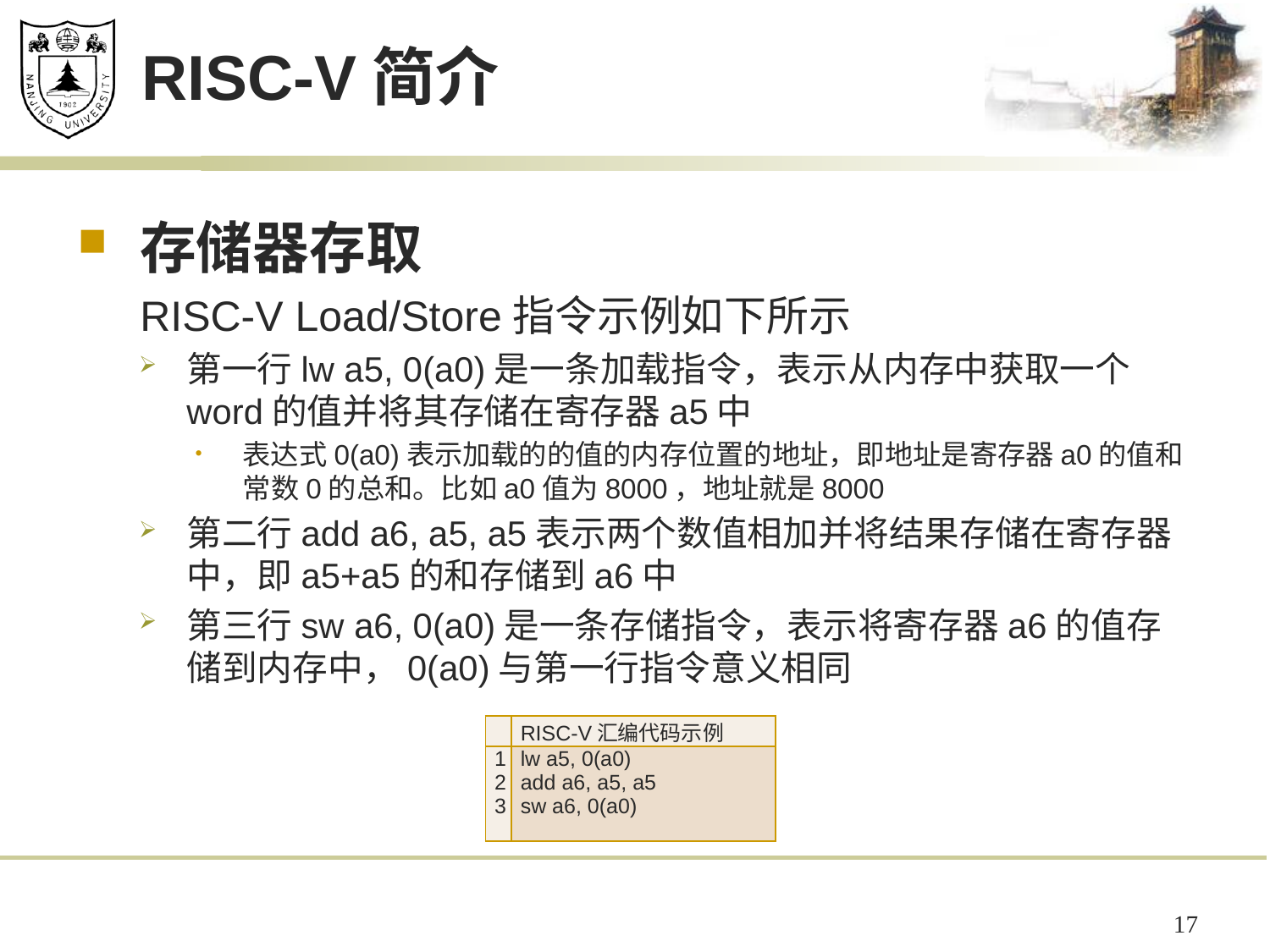

# RISC-V简介
存储器存取
       RISC-V Load/Store指令示例如下所示
第一行lw a5, 0(a0)是一条加载指令，表示从内存中获取一个word的值并将其存储在寄存器a5中
表达式0(a0)表示加载的的值的内存位置的地址，即地址是寄存器a0的值和常数0的总和。比如a0值为8000，地址就是8000
第二行add a6, a5, a5表示两个数值相加并将结果存储在寄存器中，即a5+a5的和存储到a6中
第三行sw a6, 0(a0)是一条存储指令，表示将寄存器a6的值存储到内存中，0(a0)与第一行指令意义相同

|  | RISC-V汇编代码示例 |
| --- | --- |
| 1 2 3 | lw a5, 0(a0) add a6, a5, a5 sw a6, 0(a0) |